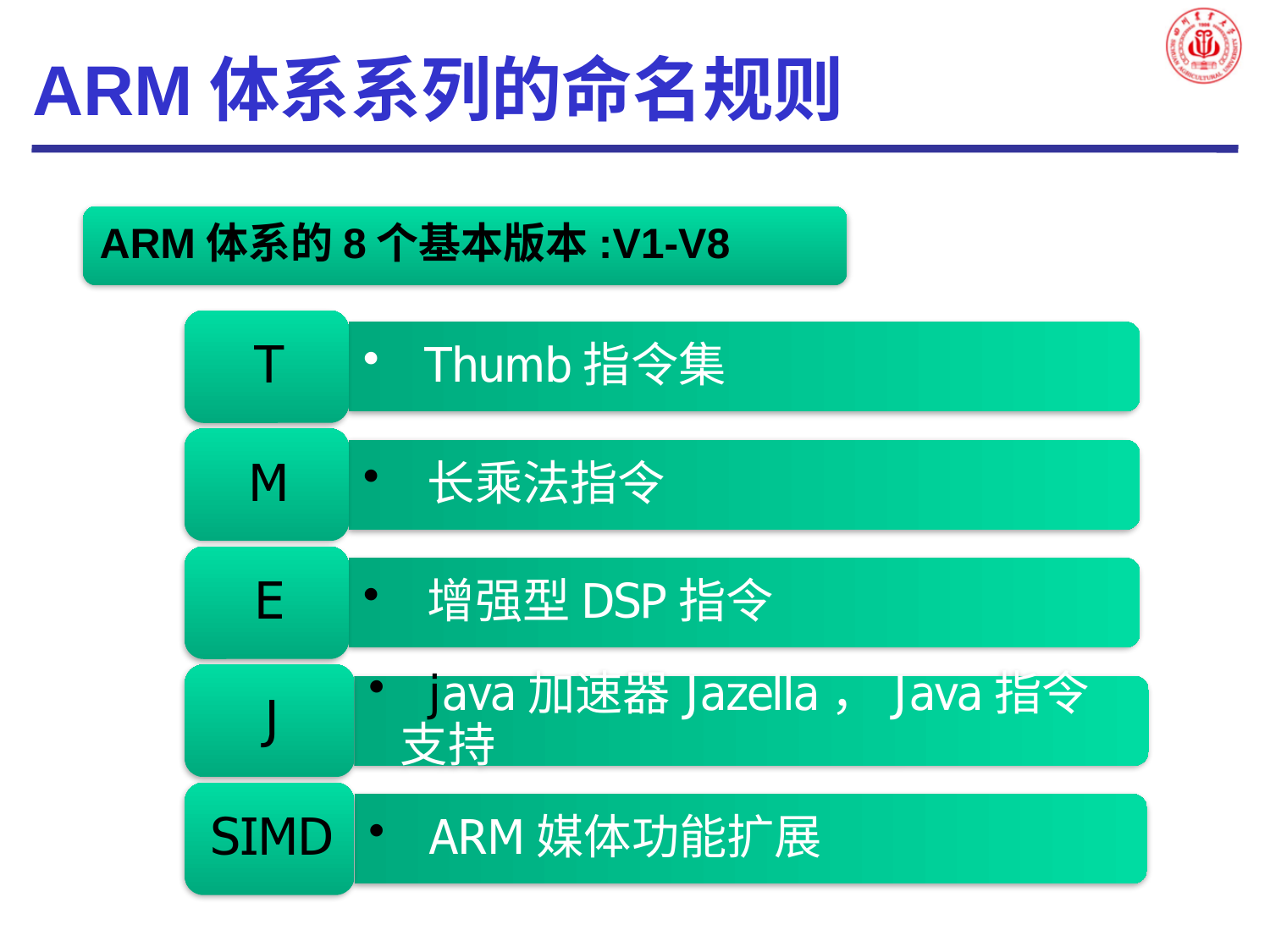

ARM体系系列的命名规则
ARM体系的8个基本版本:V1-V8

  Thumb指令集
T
  长乘法指令
M
  增强型DSP指令
E
  java加速器Jazella，Java指令支持
J
  ARM媒体功能扩展
SIMD
42